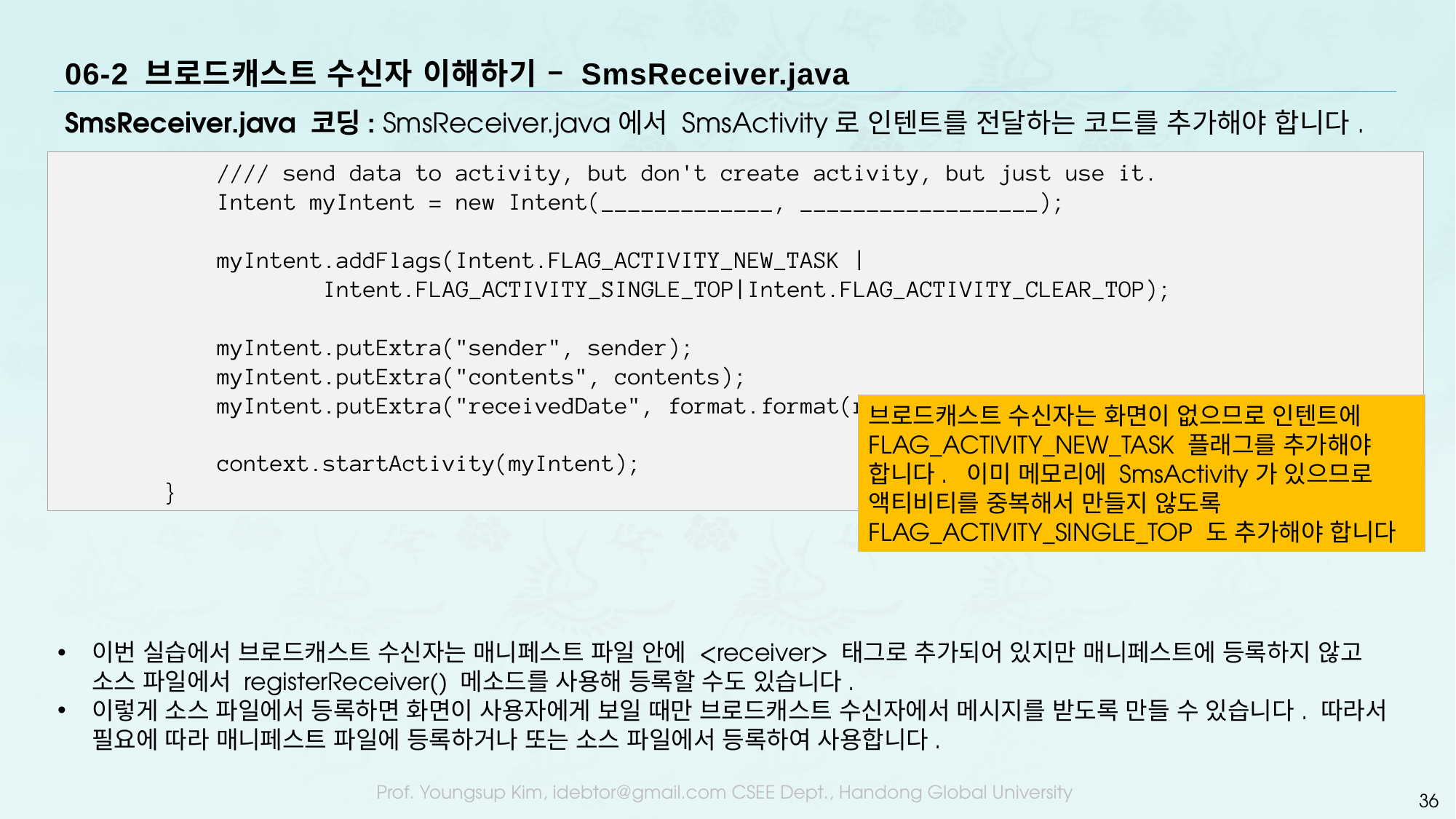

# 06-2 브로드캐스트 수신자 이해하기 – SmsReceiver.java
SmsReceiver.java 코딩: SmsReceiver.java에서 SmsActivity로 인텐트를 전달하는 코드를 추가해야 합니다.

            //// send data to activity, but don't create activity, but just use it.
            Intent myIntent = new Intent(_____________, __________________);

            myIntent.addFlags(Intent.FLAG_ACTIVITY_NEW_TASK |
                    Intent.FLAG_ACTIVITY_SINGLE_TOP|Intent.FLAG_ACTIVITY_CLEAR_TOP);

            myIntent.putExtra("sender", sender);
            myIntent.putExtra("contents", contents);
            myIntent.putExtra("receivedDate", format.format(receivedDate));

            context.startActivity(myIntent);
        }
브로드캐스트 수신자는 화면이 없으므로 인텐트에  FLAG_ACTIVITY_NEW_TASK 플래그를 추가해야 합니다.  이미 메모리에 SmsActivity가 있으므로 액티비티를 중복해서 만들지 않도록 FLAG_ACTIVITY_SINGLE_TOP 도 추가해야 합니다
이번 실습에서 브로드캐스트 수신자는 매니페스트 파일 안에 <receiver> 태그로 추가되어 있지만 매니페스트에 등록하지 않고 소스 파일에서 registerReceiver() 메소드를 사용해 등록할 수도 있습니다.
이렇게 소스 파일에서 등록하면 화면이 사용자에게 보일 때만 브로드캐스트 수신자에서 메시지를 받도록 만들 수 있습니다. 따라서 필요에 따라 매니페스트 파일에 등록하거나 또는 소스 파일에서 등록하여 사용합니다.
36